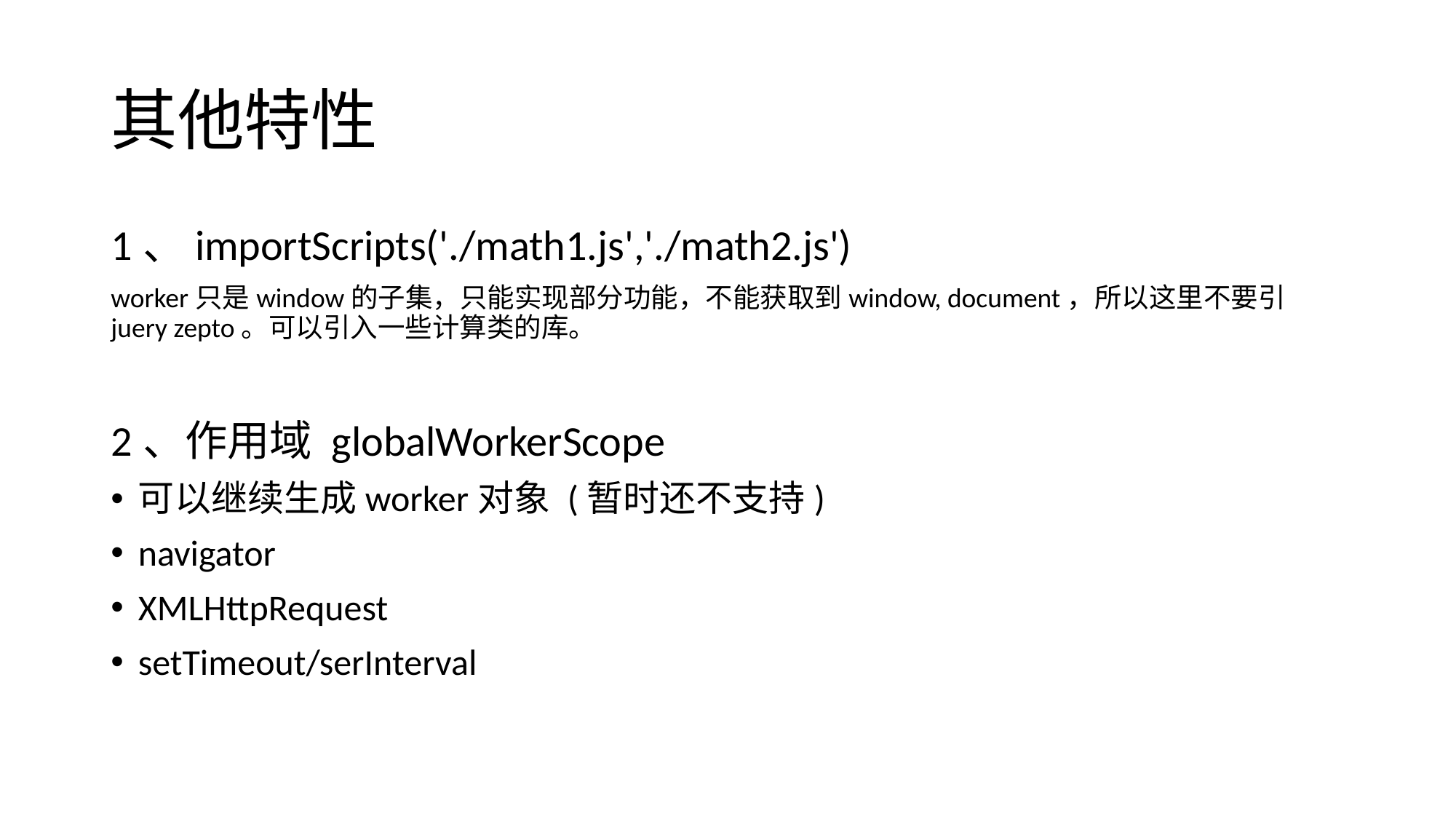

# 其他特性
1、importScripts('./math1.js','./math2.js')
worker只是window的子集，只能实现部分功能，不能获取到window, document，所以这里不要引juery zepto。可以引入一些计算类的库。

2、作用域 globalWorkerScope
可以继续生成worker对象 (暂时还不支持)
navigator
XMLHttpRequest
setTimeout/serInterval